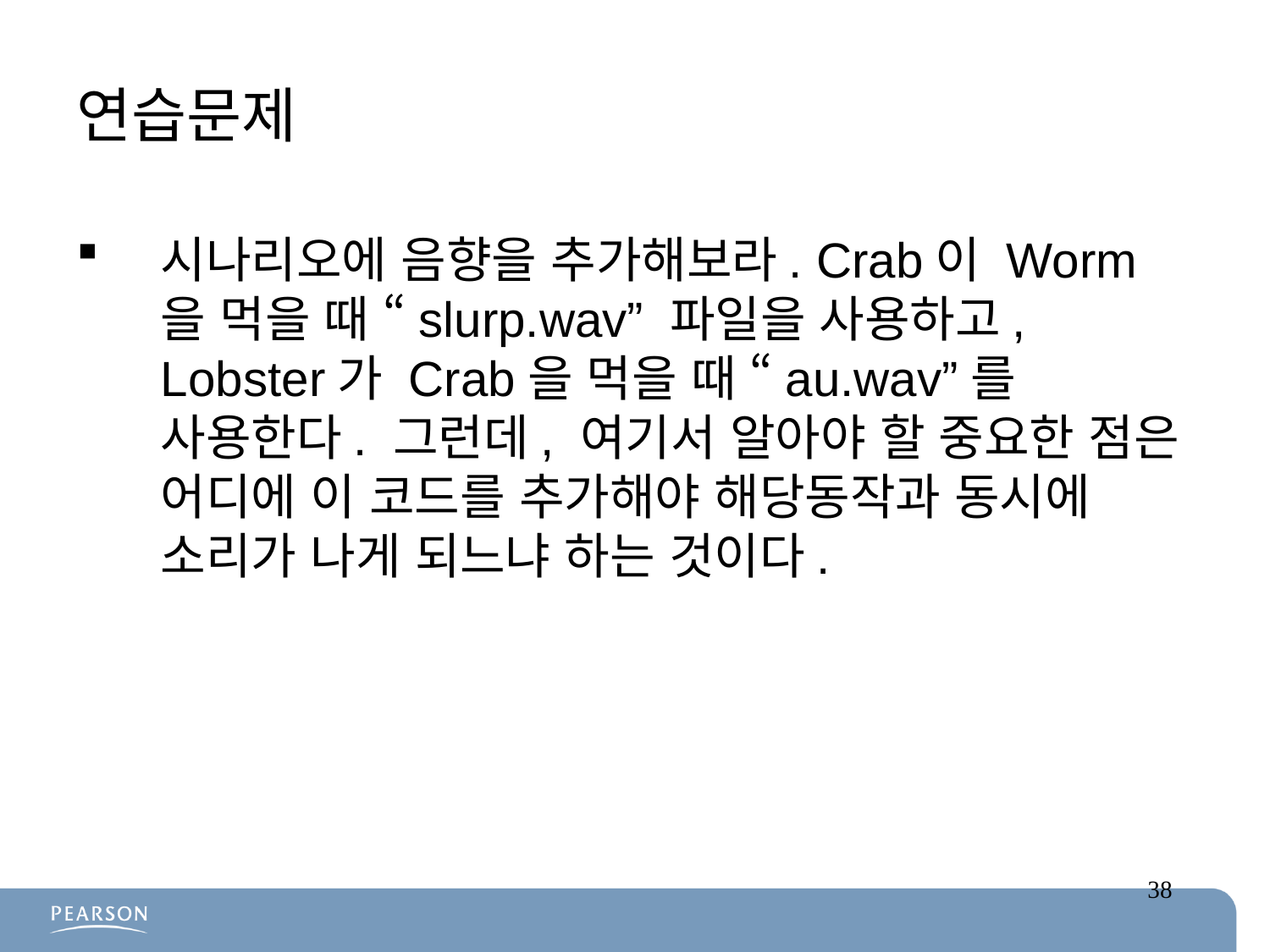

# 연습문제
시나리오에 음향을 추가해보라. Crab이 Worm을 먹을 때 “slurp.wav” 파일을 사용하고, Lobster가 Crab을 먹을 때 “au.wav”를 사용한다. 그런데, 여기서 알아야 할 중요한 점은 어디에 이 코드를 추가해야 해당동작과 동시에 소리가 나게 되느냐 하는 것이다.
38